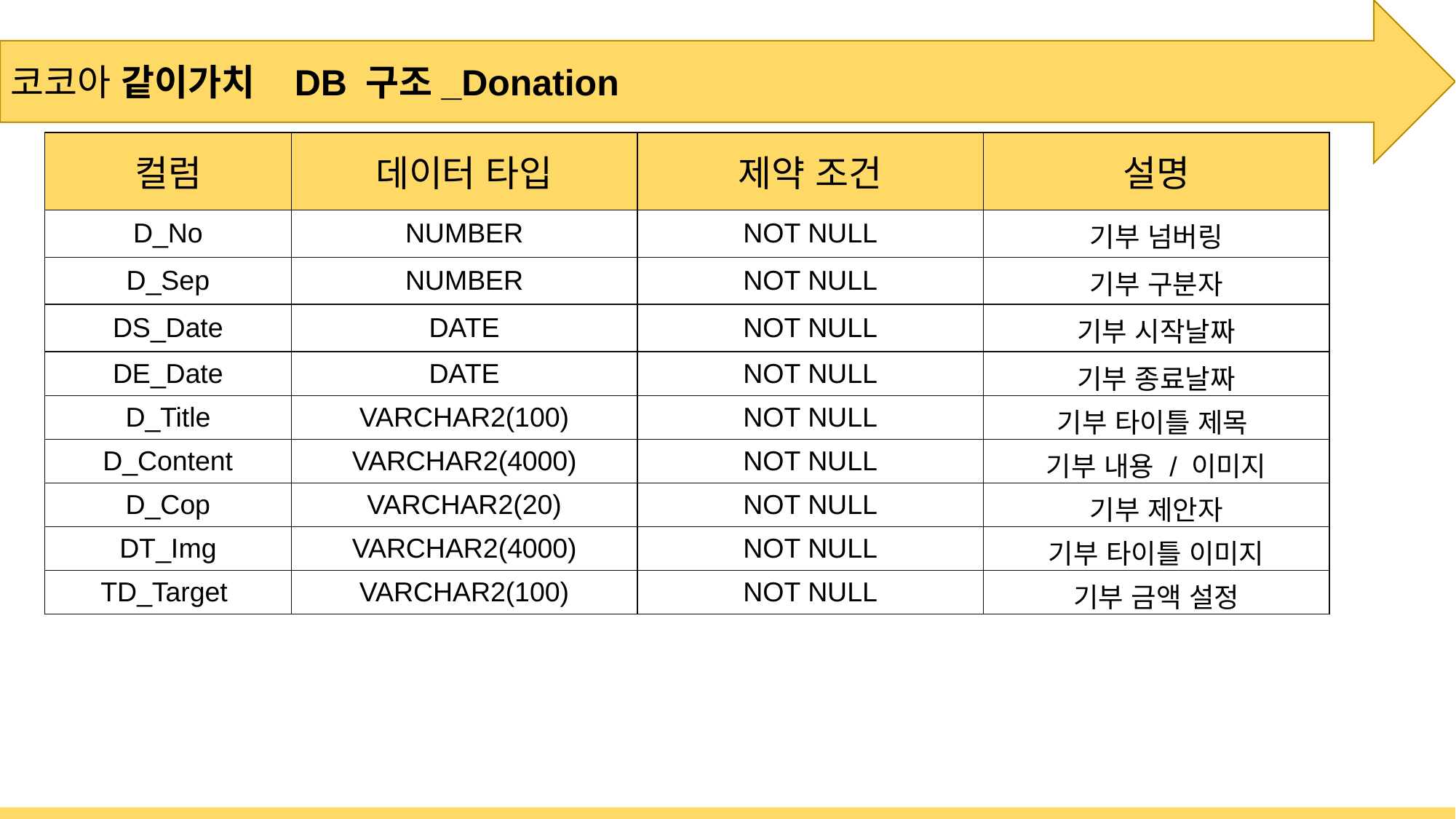

코코아 같이가치   DB 구조_Donation
| 컬럼 | 데이터 타입 | 제약 조건 | 설명 |
| --- | --- | --- | --- |
| D\_No | NUMBER | NOT NULL | 기부 넘버링 |
| D\_Sep | NUMBER | NOT NULL | 기부 구분자 |
| DS\_Date | DATE | NOT NULL | 기부 시작날짜 |
| DE\_Date | DATE | NOT NULL | 기부 종료날짜 |
| D\_Title | VARCHAR2(100) | NOT NULL | 기부 타이틀 제목 |
| D\_Content | VARCHAR2(4000) | NOT NULL | 기부 내용 / 이미지 |
| D\_Cop | VARCHAR2(20) | NOT NULL | 기부 제안자 |
| DT\_Img | VARCHAR2(4000) | NOT NULL | 기부 타이틀 이미지 |
| TD\_Target | VARCHAR2(100) | NOT NULL | 기부 금액 설정 |